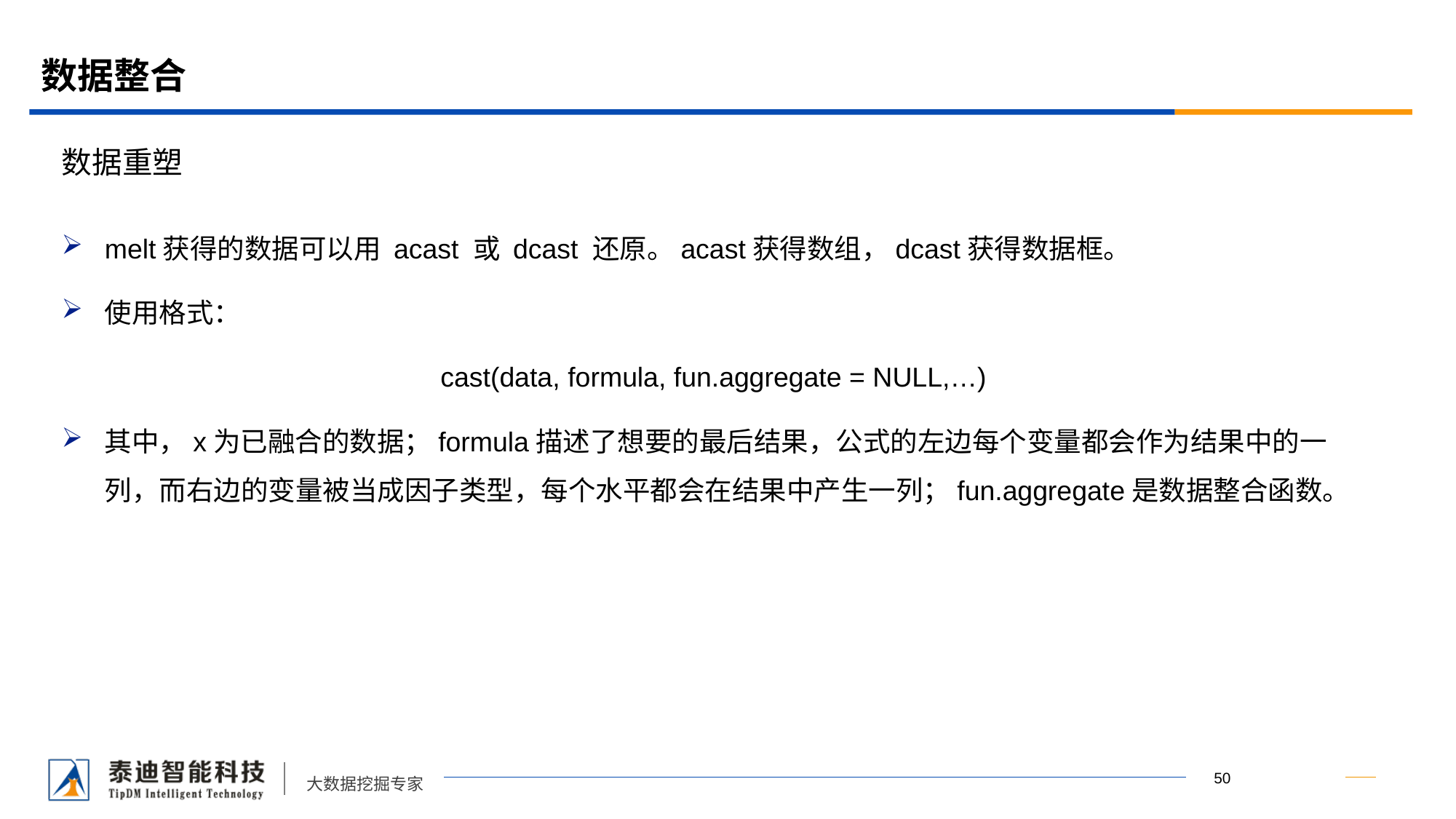

# 数据整合
数据重塑
melt获得的数据可以用 acast 或 dcast 还原。acast获得数组，dcast获得数据框。
使用格式：
cast(data, formula, fun.aggregate = NULL,…)
其中，x为已融合的数据；formula描述了想要的最后结果，公式的左边每个变量都会作为结果中的一列，而右边的变量被当成因子类型，每个水平都会在结果中产生一列；fun.aggregate是数据整合函数。